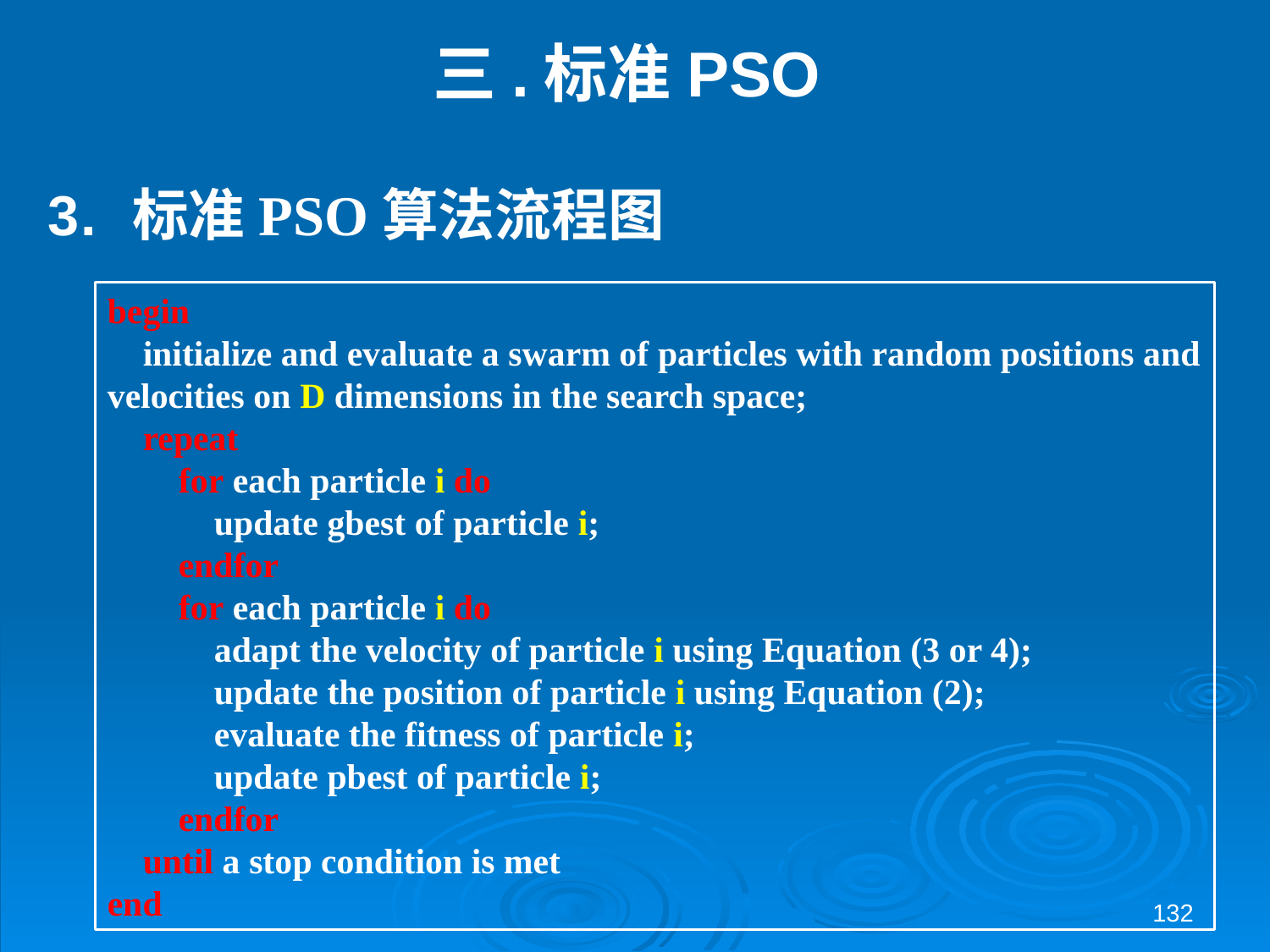

# 三.标准PSO
标准PSO算法流程图
begin
    initialize and evaluate a swarm of particles with random positions and velocities on D dimensions in the search space;
    repeat
        for each particle i do
            update gbest of particle i;
        endfor
        for each particle i do
            adapt the velocity of particle i using Equation (3 or 4);
            update the position of particle i using Equation (2);
            evaluate the fitness of particle i;
            update pbest of particle i;
        endfor
    until a stop condition is met
end
132